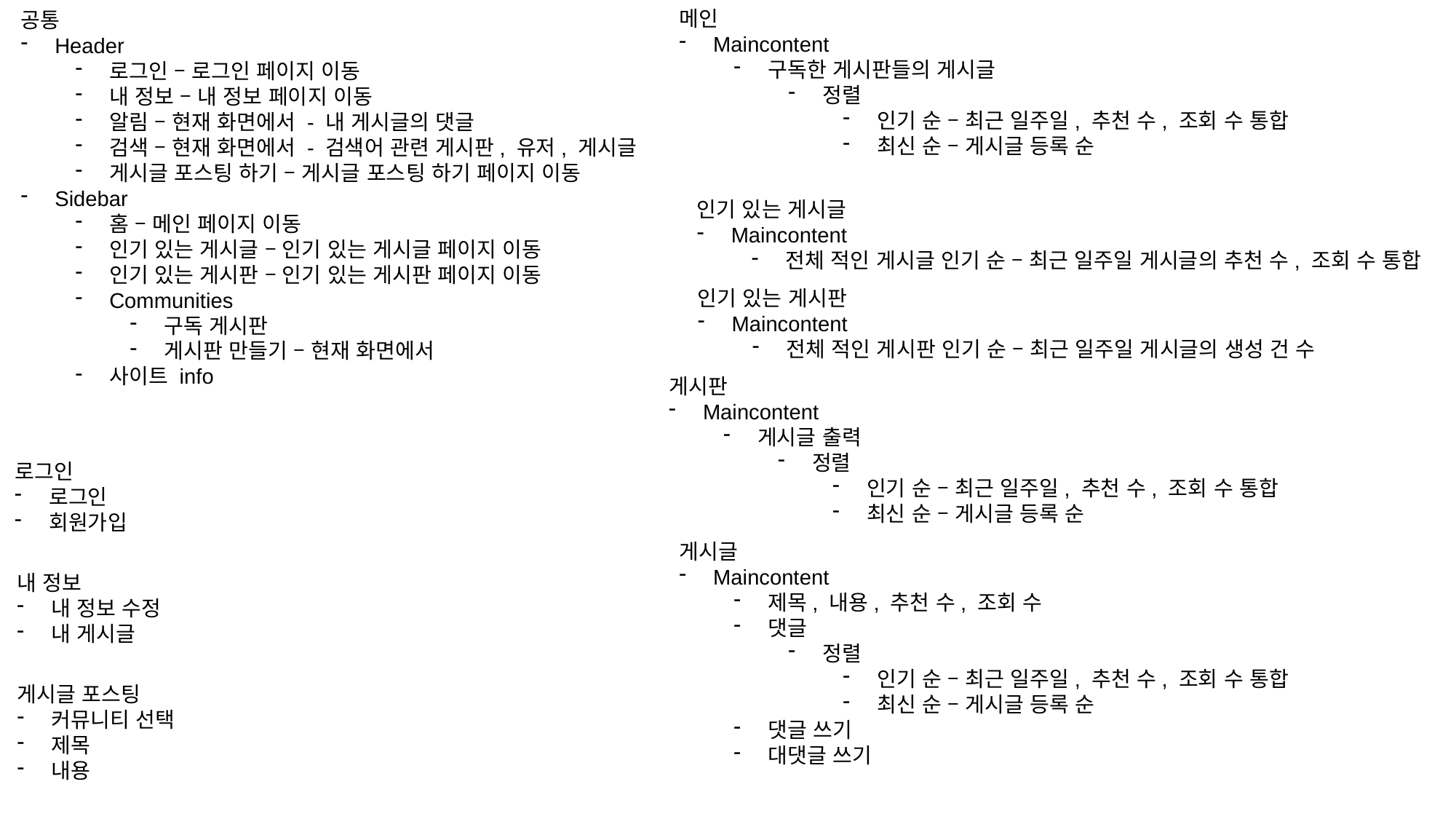

메인
Maincontent
구독한 게시판들의 게시글
정렬
인기 순 – 최근 일주일, 추천 수, 조회 수 통합
최신 순 – 게시글 등록 순

공통
Header
로그인 – 로그인 페이지 이동
내 정보 – 내 정보 페이지 이동
알림 – 현재 화면에서 - 내 게시글의 댓글
검색 – 현재 화면에서 - 검색어 관련 게시판, 유저, 게시글
게시글 포스팅 하기 – 게시글 포스팅 하기 페이지 이동
Sidebar
홈 – 메인 페이지 이동
인기 있는 게시글 – 인기 있는 게시글 페이지 이동
인기 있는 게시판 – 인기 있는 게시판 페이지 이동
Communities
구독 게시판
게시판 만들기 – 현재 화면에서
사이트 info
인기 있는 게시글
Maincontent
전체 적인 게시글 인기 순 – 최근 일주일 게시글의 추천 수, 조회 수 통합
인기 있는 게시판
Maincontent
전체 적인 게시판 인기 순 – 최근 일주일 게시글의 생성 건 수
게시판
Maincontent
게시글 출력
정렬
인기 순 – 최근 일주일, 추천 수, 조회 수 통합
최신 순 – 게시글 등록 순
로그인
로그인
회원가입
게시글
Maincontent
제목, 내용, 추천 수, 조회 수
댓글
정렬
인기 순 – 최근 일주일, 추천 수, 조회 수 통합
최신 순 – 게시글 등록 순
댓글 쓰기
대댓글 쓰기
내 정보
내 정보 수정
내 게시글
게시글 포스팅
커뮤니티 선택
제목
내용